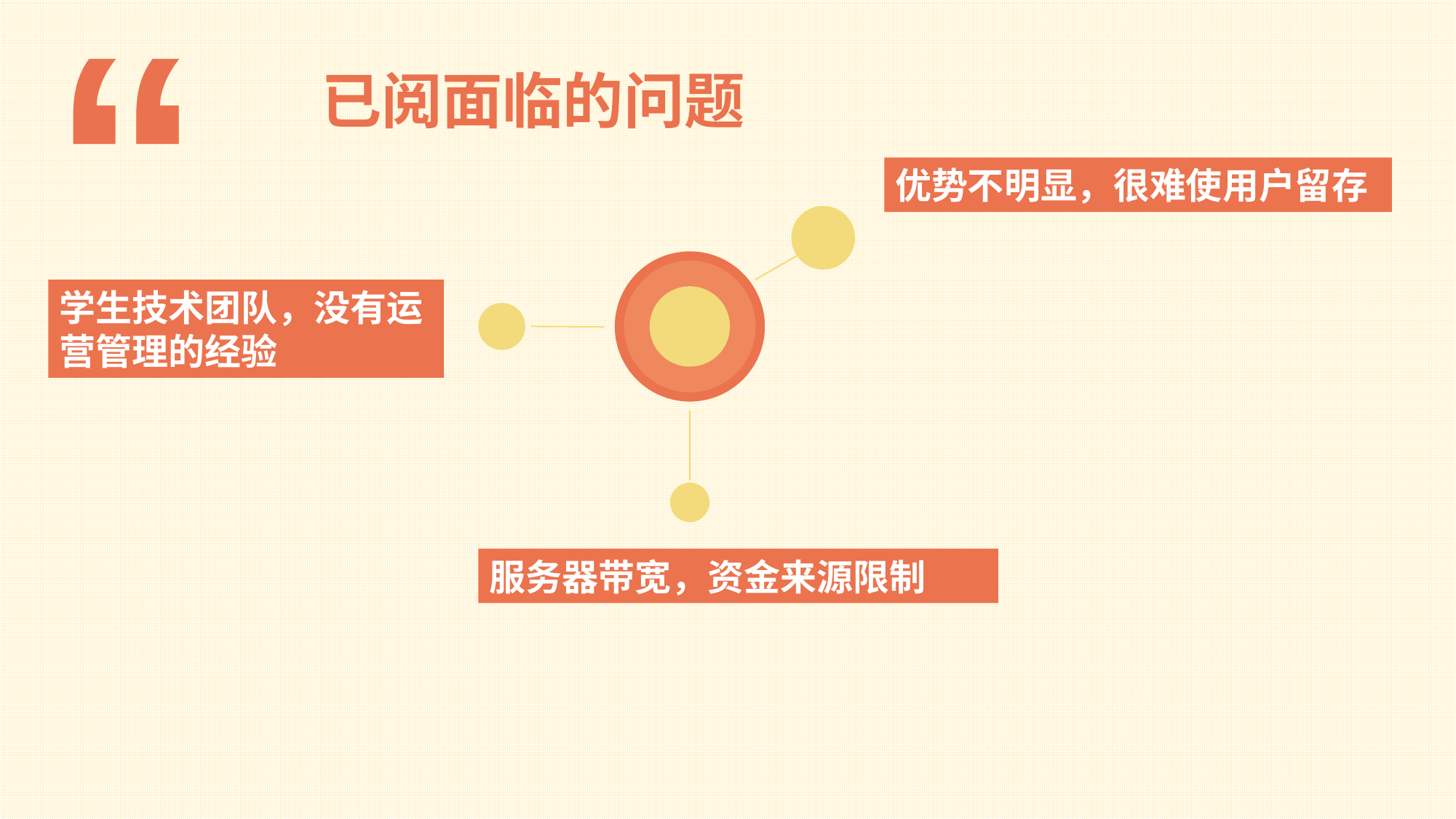

“
已阅面临的问题
优势不明显，很难使用户留存

学生技术团队，没有运营管理的经验

服务器带宽，资金来源限制